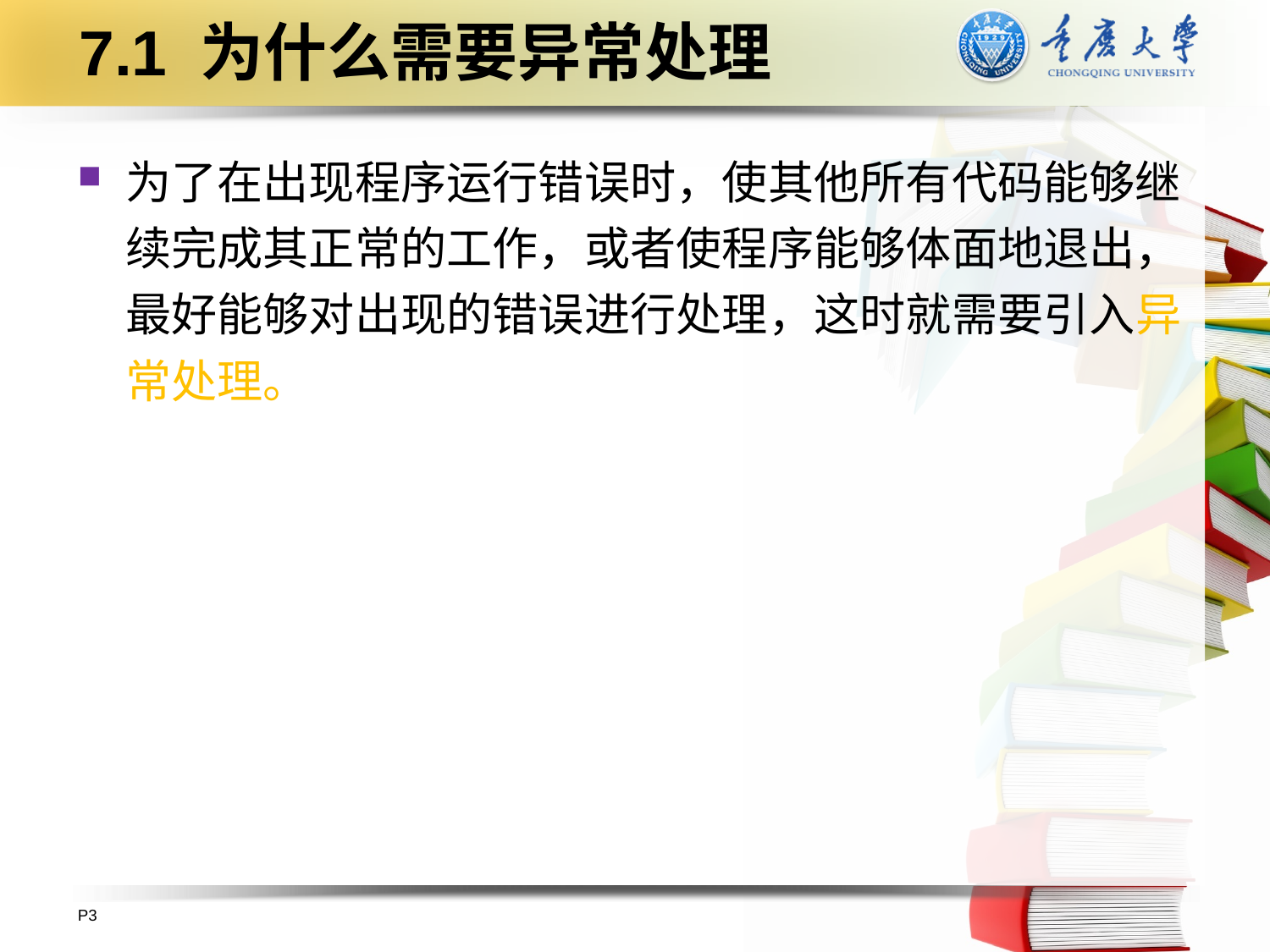

# 7.1 为什么需要异常处理
为了在出现程序运行错误时，使其他所有代码能够继续完成其正常的工作，或者使程序能够体面地退出，最好能够对出现的错误进行处理，这时就需要引入异常处理。

P3